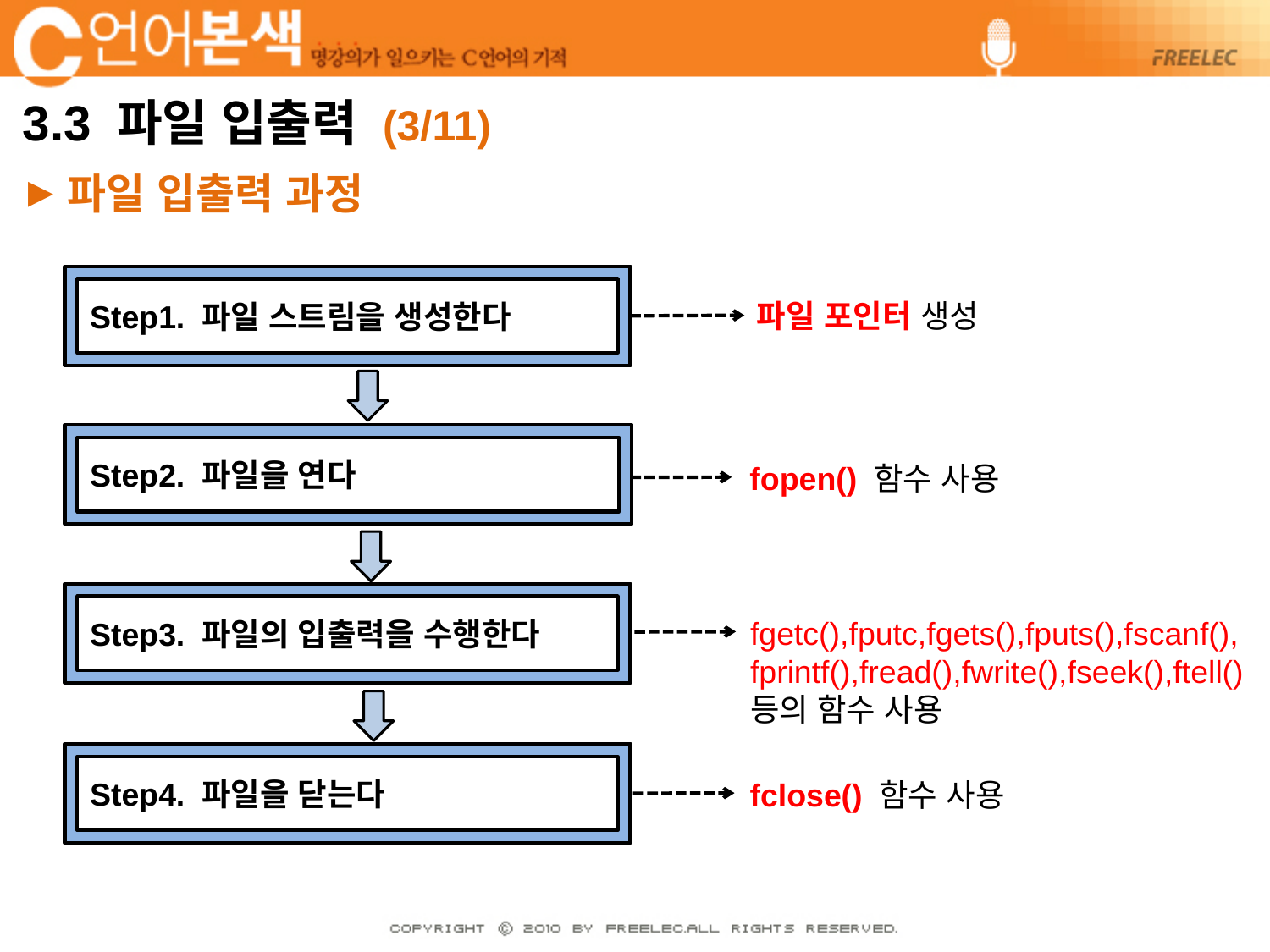

# 3.3 파일 입출력 (3/11)
파일 입출력 과정
Step1. 파일 스트림을 생성한다
파일 포인터 생성

Step2. 파일을 연다
fopen() 함수 사용

Step3. 파일의 입출력을 수행한다
fgetc(),fputc,fgets(),fputs(),fscanf(),
fprintf(),fread(),fwrite(),fseek(),ftell()
등의 함수 사용

Step4. 파일을 닫는다
fclose() 함수 사용